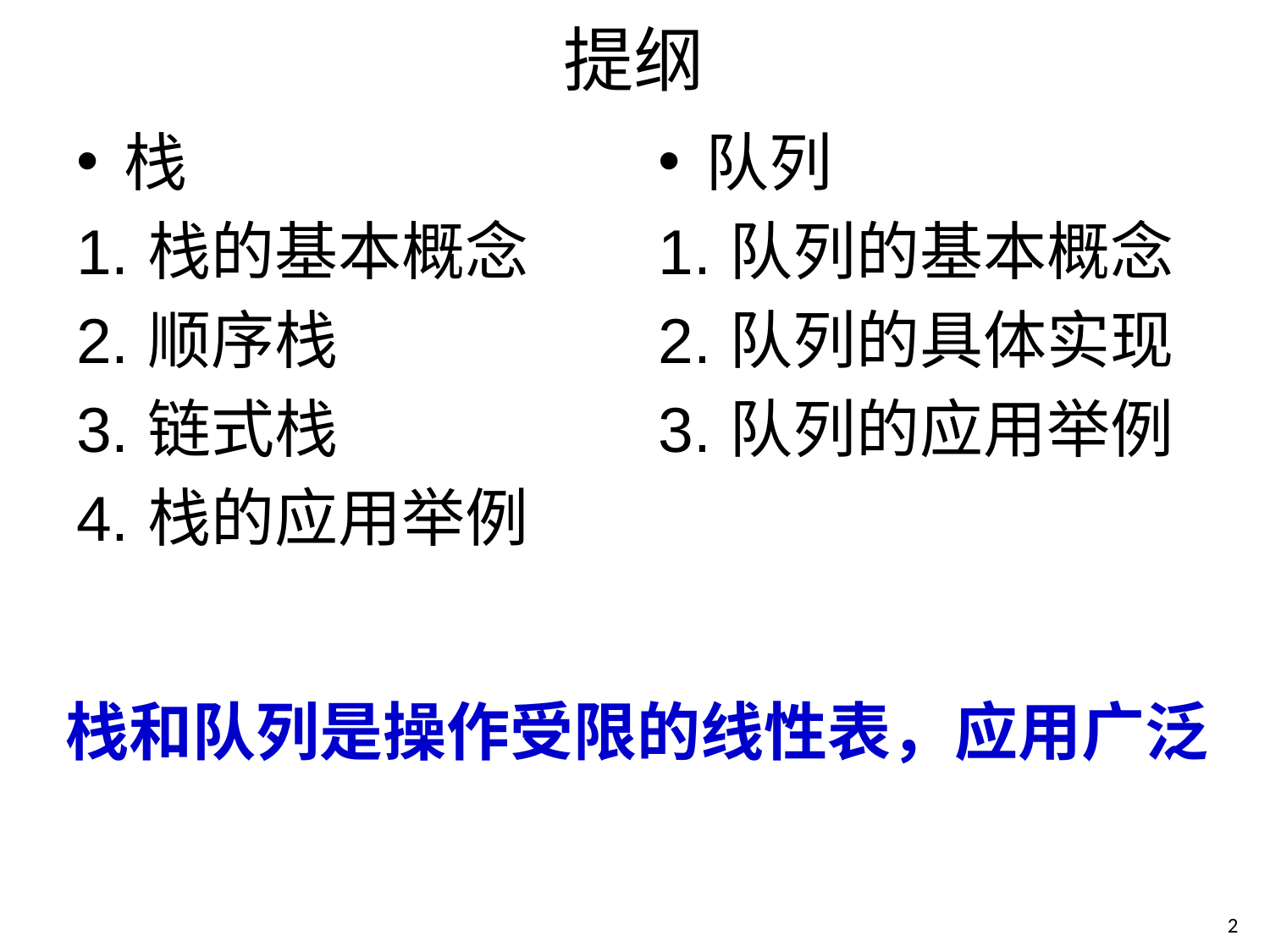

# 提纲
栈
栈的基本概念
顺序栈
链式栈
栈的应用举例

队列
队列的基本概念
队列的具体实现
队列的应用举例

栈和队列是操作受限的线性表，应用广泛

2